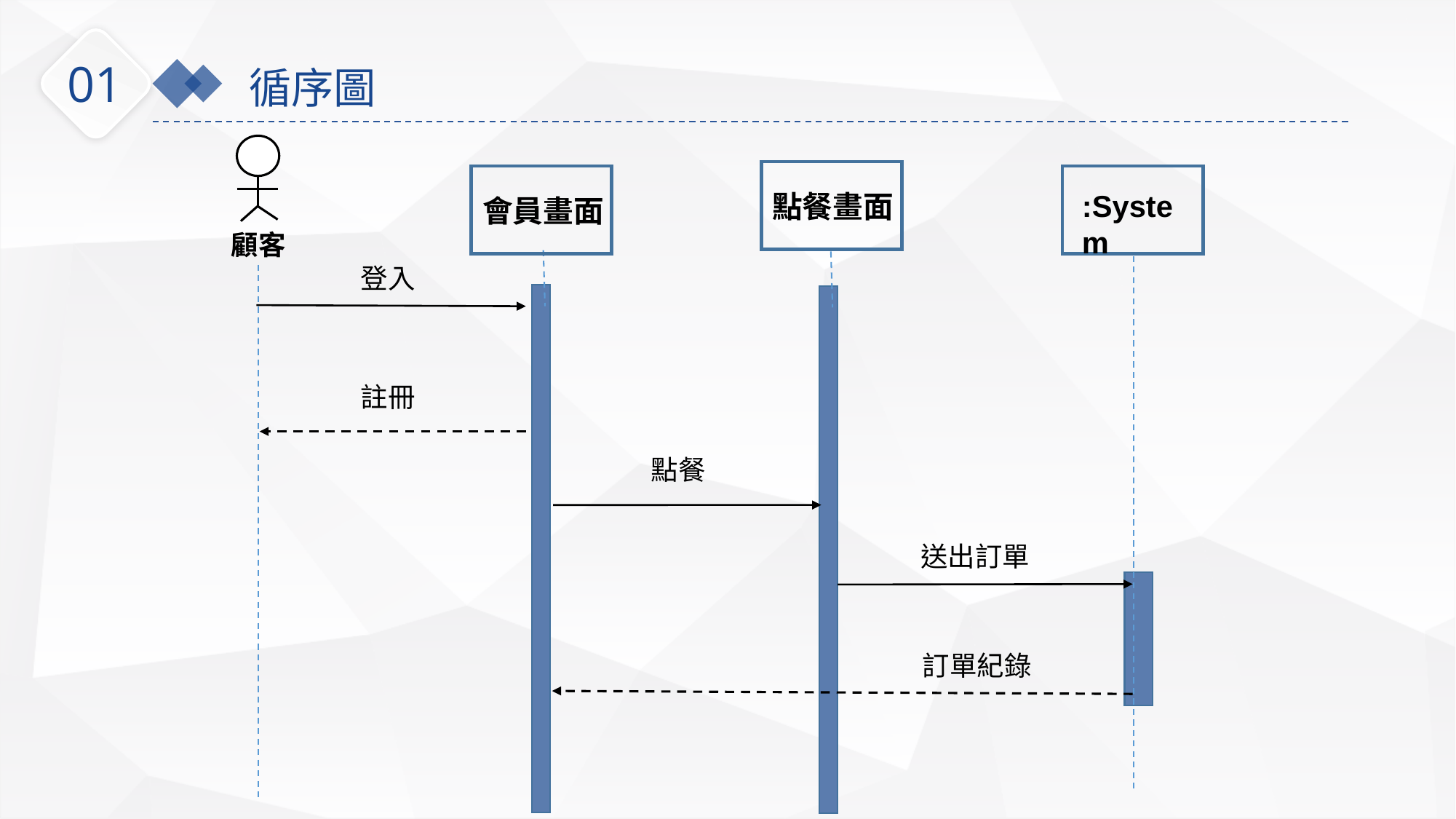

01
循序圖

:System
點餐畫面
會員畫面
顧客

登入
註冊
點餐
送出訂單

訂單紀錄